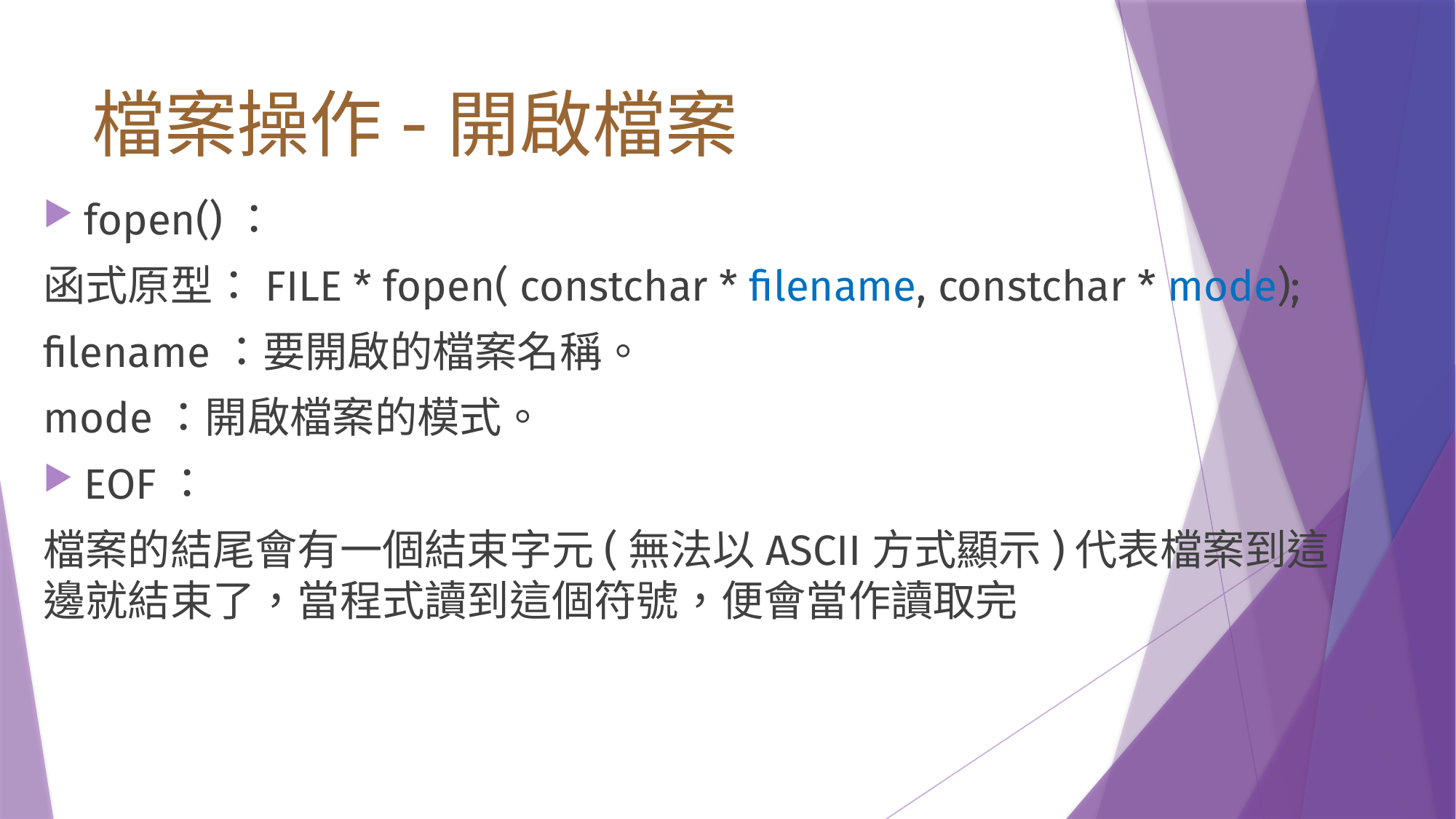

# 檔案操作-開啟檔案
fopen()：
函式原型：FILE * fopen( constchar * filename, constchar * mode);
filename：要開啟的檔案名稱。
mode：開啟檔案的模式。
EOF：
檔案的結尾會有一個結束字元(無法以ASCII方式顯示)代表檔案到這邊就結束了，當程式讀到這個符號，便會當作讀取完